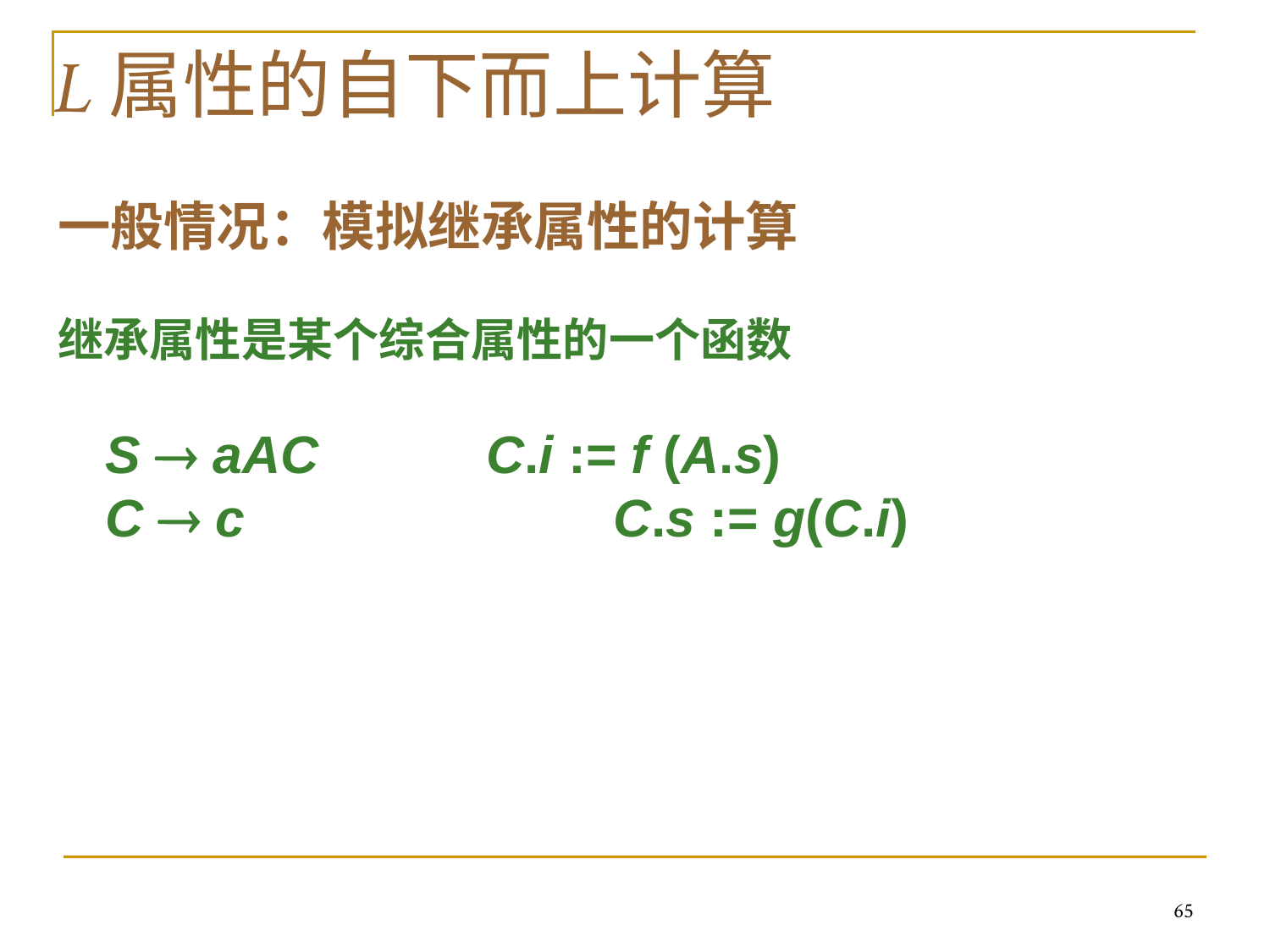

# L属性的自下而上计算
一般情况：模拟继承属性的计算

继承属性是某个综合属性的一个函数

	S → aAC		C.i := f (A.s)
	C → c			C.s := g(C.i)
65